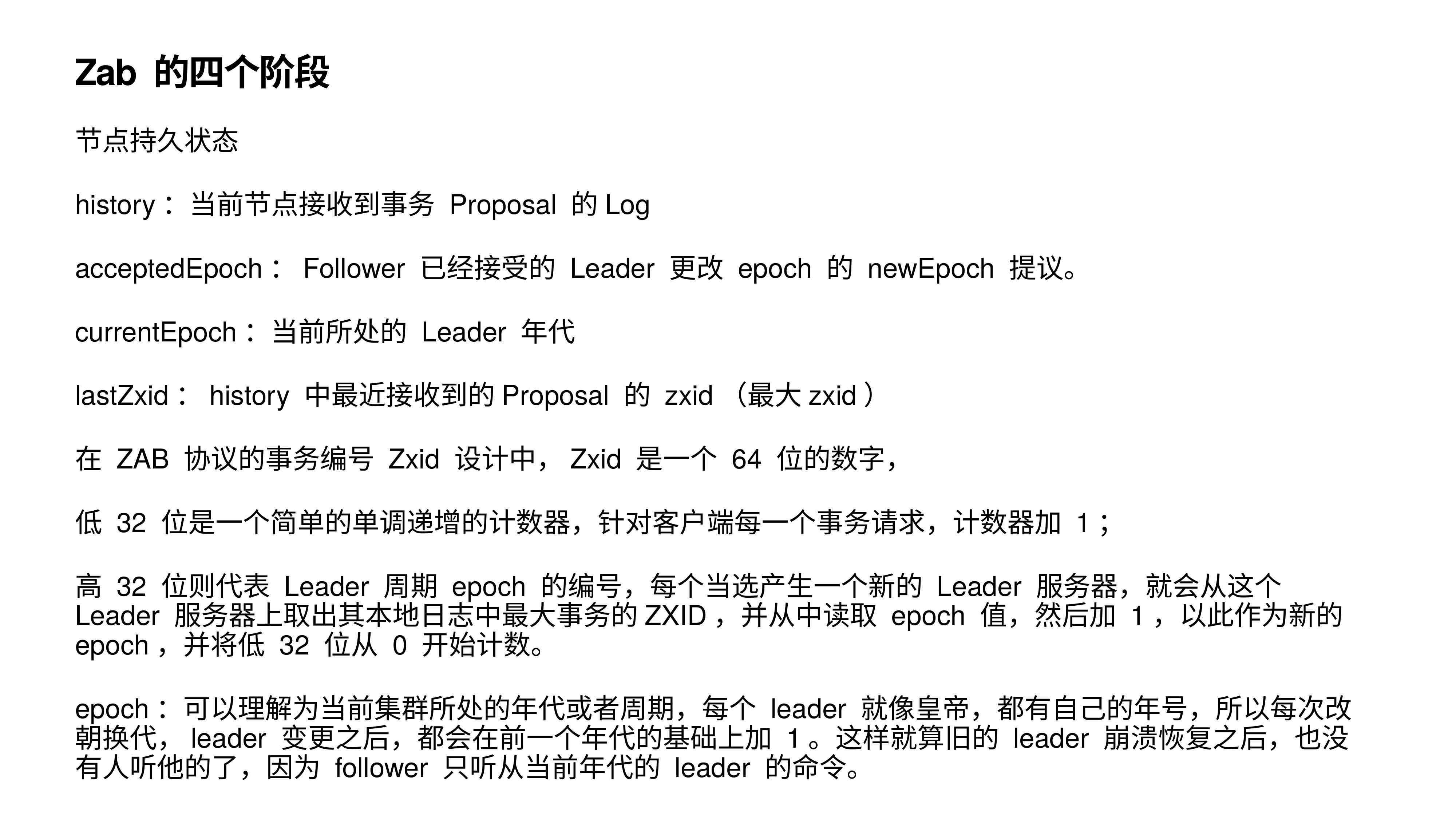

# Zab 的四个阶段
节点持久状态
history：当前节点接收到事务 Proposal 的Log
acceptedEpoch：Follower 已经接受的 Leader 更改 epoch 的 newEpoch 提议。
currentEpoch：当前所处的 Leader 年代
lastZxid：history 中最近接收到的Proposal 的 zxid（最大zxid）
在 ZAB 协议的事务编号 Zxid 设计中，Zxid 是一个 64 位的数字，
低 32 位是一个简单的单调递增的计数器，针对客户端每一个事务请求，计数器加 1；
高 32 位则代表 Leader 周期 epoch 的编号，每个当选产生一个新的 Leader 服务器，就会从这个 Leader 服务器上取出其本地日志中最大事务的ZXID，并从中读取 epoch 值，然后加 1，以此作为新的 epoch，并将低 32 位从 0 开始计数。
epoch：可以理解为当前集群所处的年代或者周期，每个 leader 就像皇帝，都有自己的年号，所以每次改朝换代，leader 变更之后，都会在前一个年代的基础上加 1。这样就算旧的 leader 崩溃恢复之后，也没有人听他的了，因为 follower 只听从当前年代的 leader 的命令。